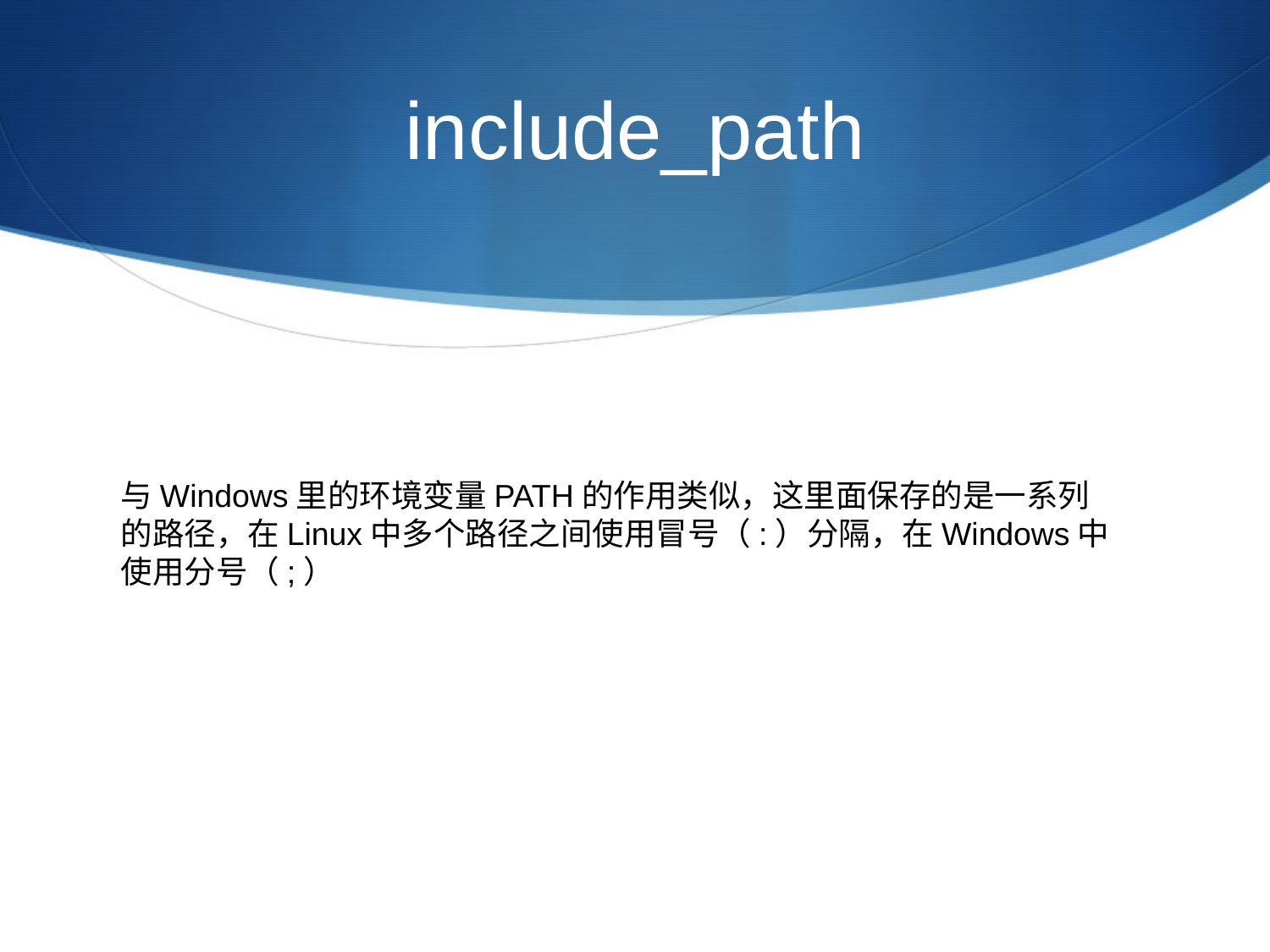

# include_path

与Windows里的环境变量PATH的作用类似，这里面保存的是一系列的路径，在Linux中多个路径之间使用冒号（:）分隔，在Windows中使用分号（;）